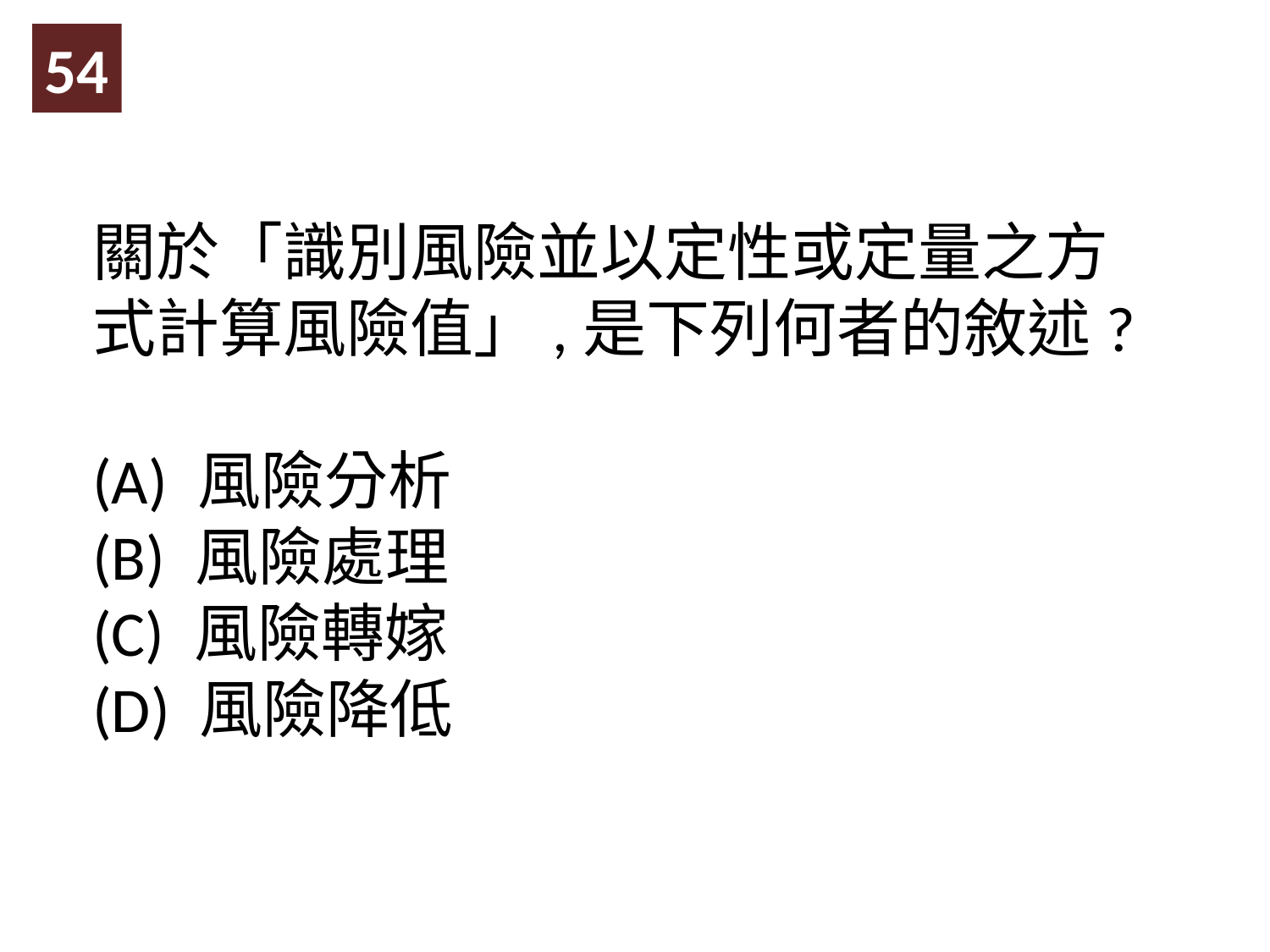

54
關於「識別風險並以定性或定量之方式計算風險值」,是下列何者的敘述?

(A) 風險分析
(B) 風險處理
(C) 風險轉嫁
(D) 風險降低